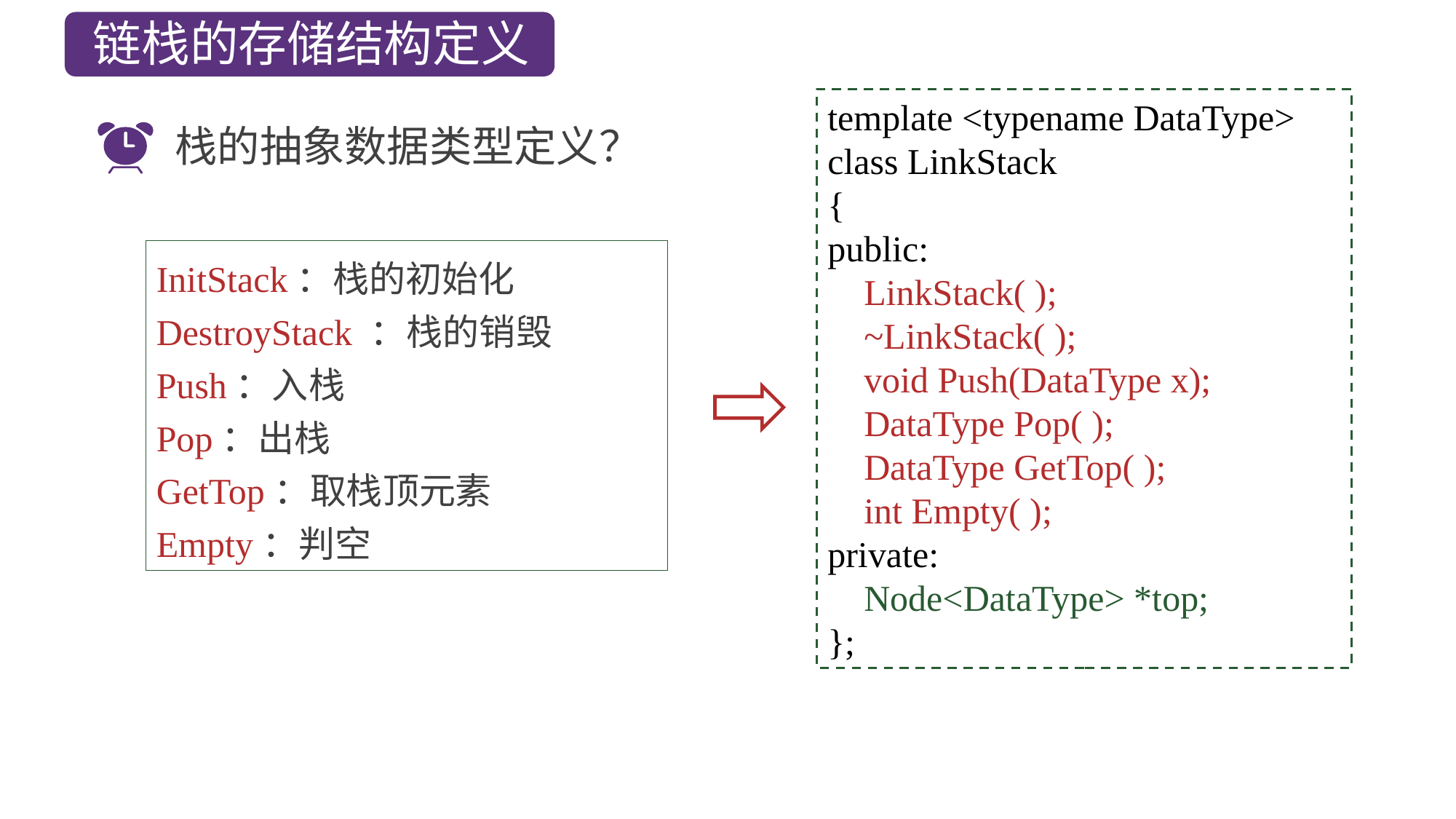

链栈的存储结构定义

template <typename DataType>
class LinkStack
{
public:
    LinkStack( );
    ~LinkStack( );
    void Push(DataType x);
    DataType Pop( );
    DataType GetTop( );
    int Empty( );
private:
    Node<DataType> *top;
};
栈的抽象数据类型定义？

InitStack：栈的初始化
DestroyStack ：栈的销毁
Push：入栈
Pop：出栈
GetTop：取栈顶元素
Empty：判空